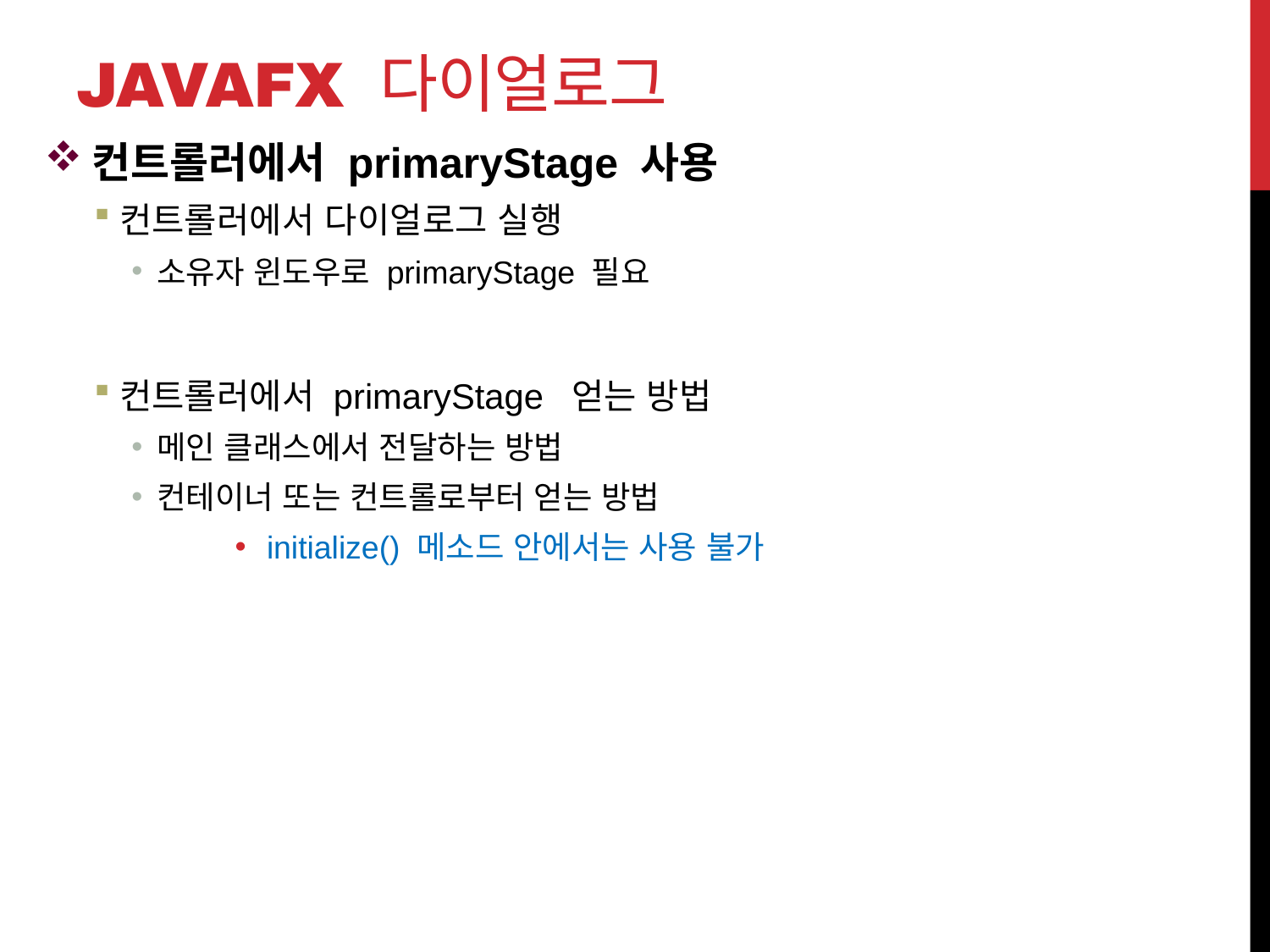

# JavaFX 다이얼로그
컨트롤러에서 primaryStage 사용
컨트롤러에서 다이얼로그 실행
소유자 윈도우로 primaryStage 필요

컨트롤러에서 primaryStage  얻는 방법
메인 클래스에서 전달하는 방법
컨테이너 또는 컨트롤로부터 얻는 방법
initialize() 메소드 안에서는 사용 불가